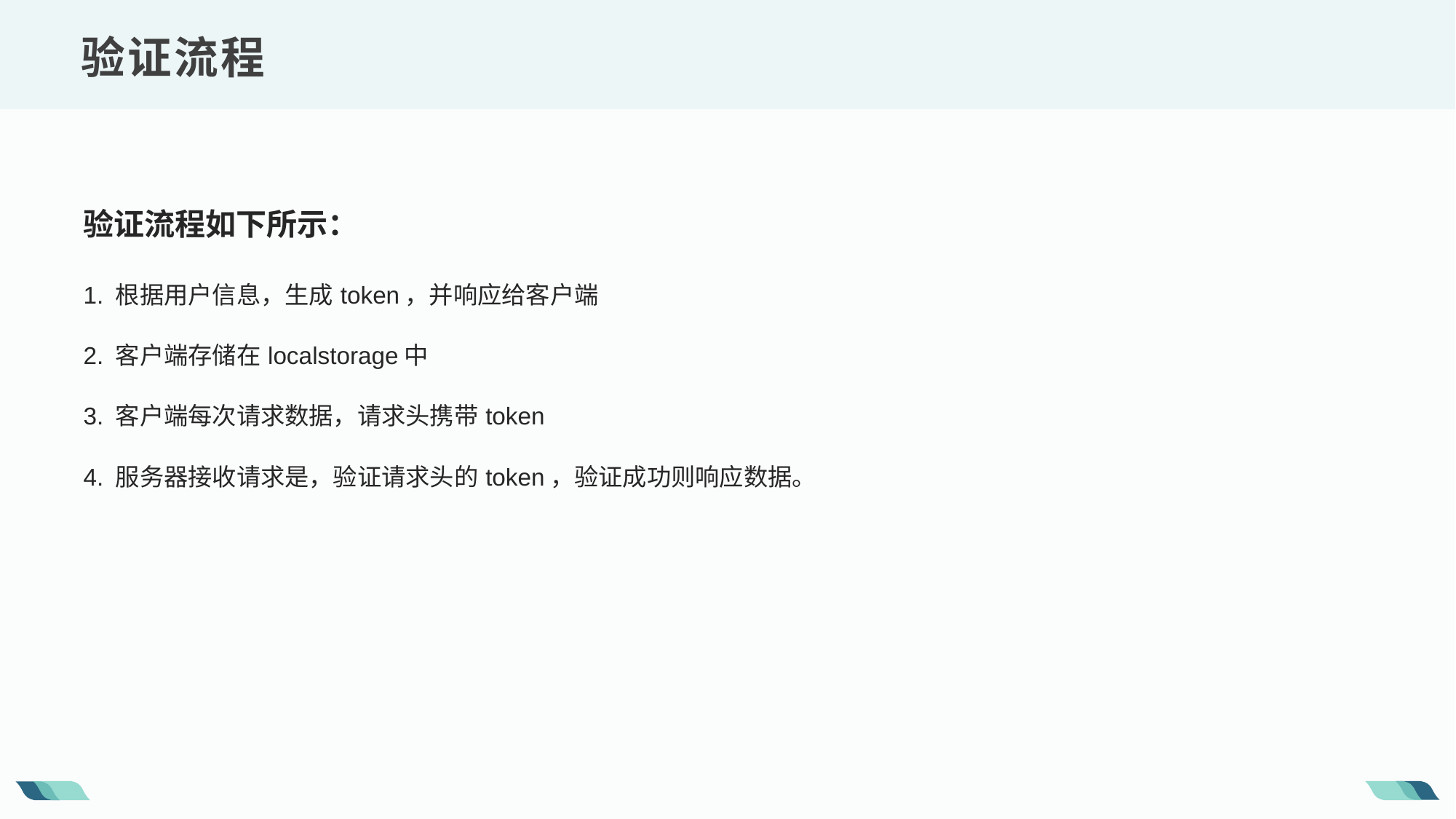

验证流程
验证流程如下所示：
1. 根据用户信息，生成token，并响应给客户端
2. 客户端存储在localstorage中
3. 客户端每次请求数据，请求头携带token
4. 服务器接收请求是，验证请求头的token，验证成功则响应数据。